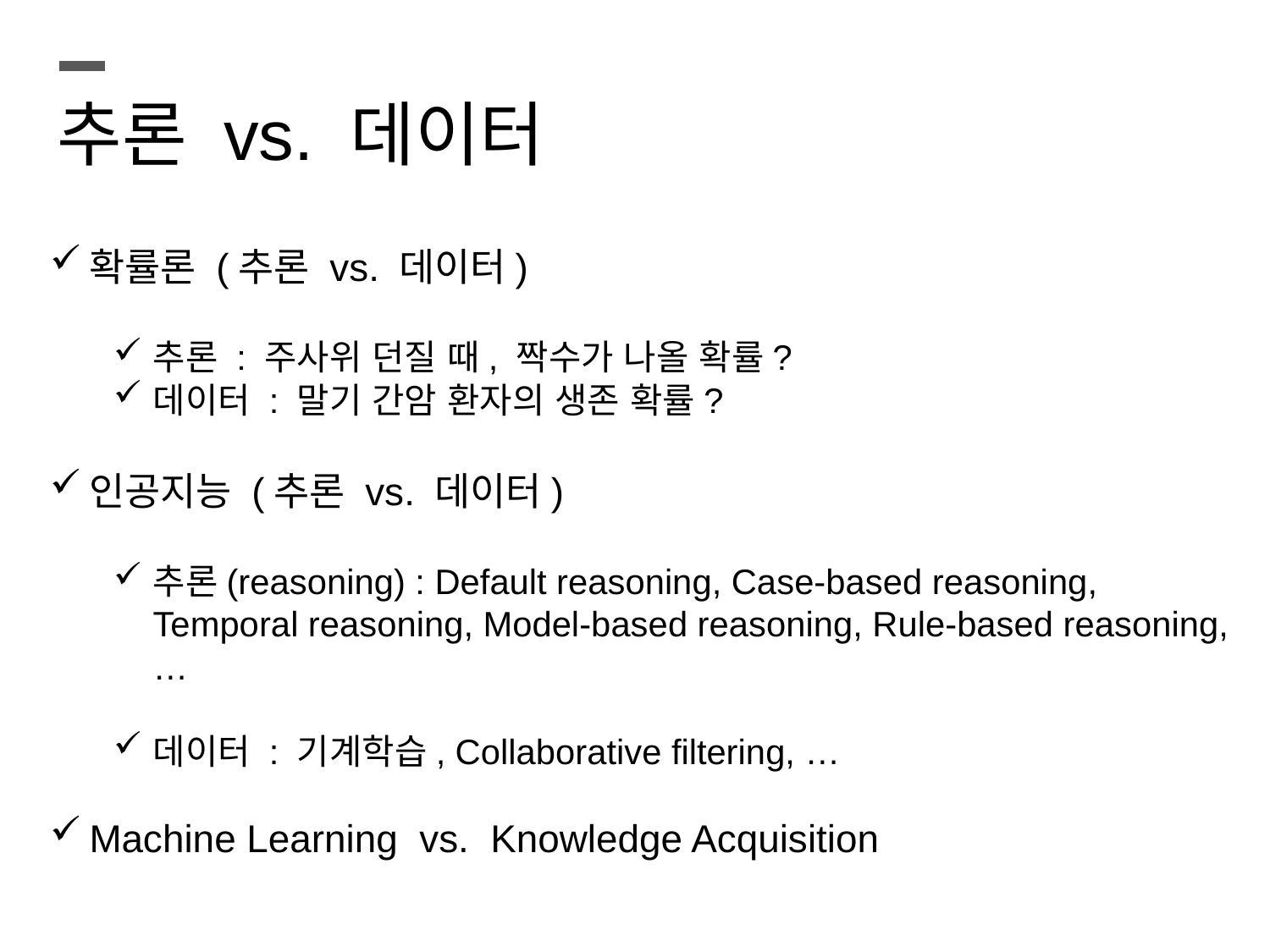

추론 vs. 데이터
확률론 (추론 vs. 데이터)

추론 : 주사위 던질 때, 짝수가 나올 확률?
데이터 : 말기 간암 환자의 생존 확률?

인공지능 (추론 vs. 데이터)

추론(reasoning) : Default reasoning, Case-based reasoning, Temporal reasoning, Model-based reasoning, Rule-based reasoning, …

데이터 : 기계학습, Collaborative filtering, …

Machine Learning  vs.  Knowledge Acquisition